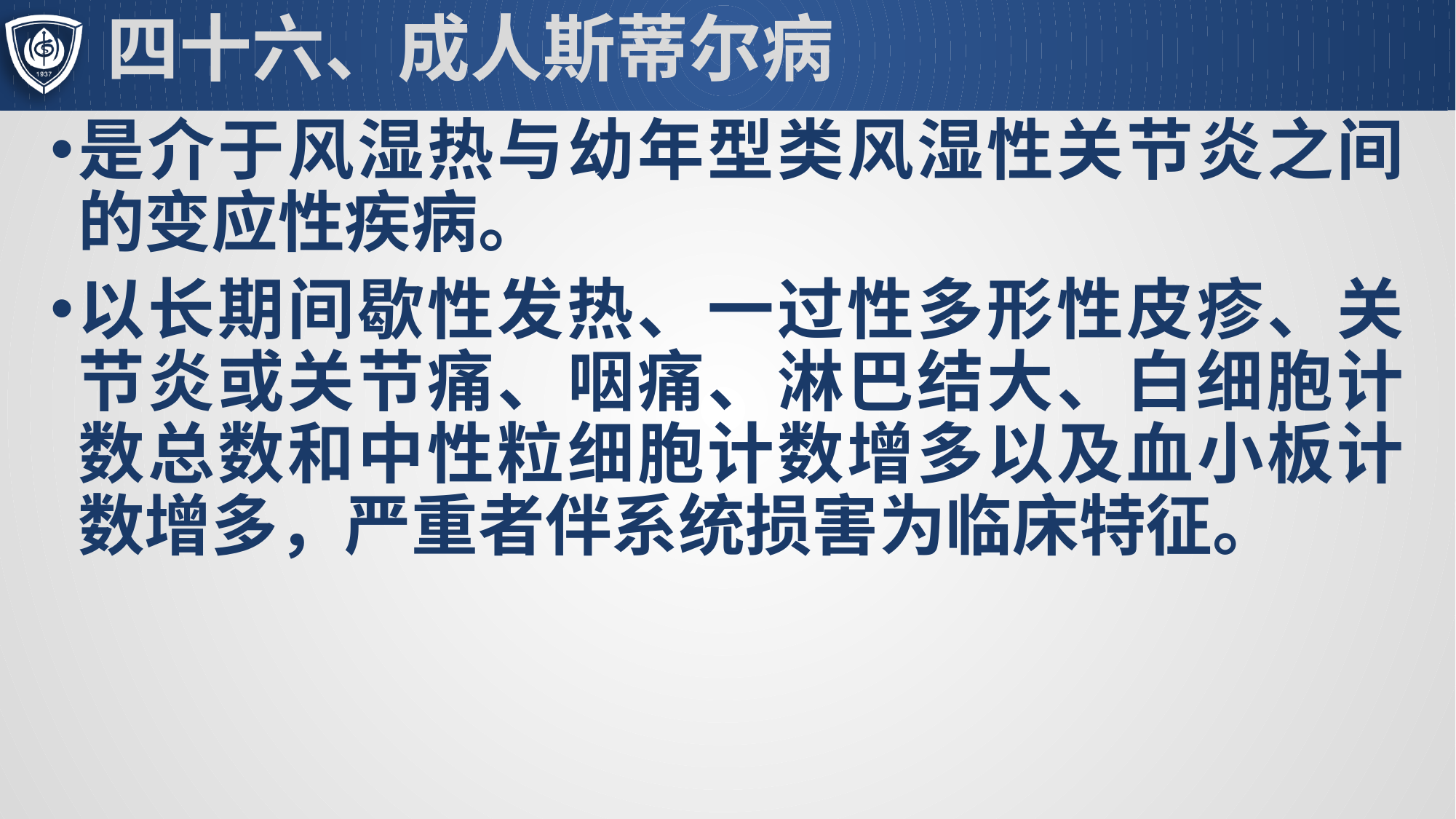

# 四十六、成人斯蒂尔病
是介于风湿热与幼年型类风湿性关节炎之间的变应性疾病。
以长期间歇性发热、一过性多形性皮疹、关节炎或关节痛、咽痛、淋巴结大、白细胞计数总数和中性粒细胞计数增多以及血小板计数增多，严重者伴系统损害为临床特征。